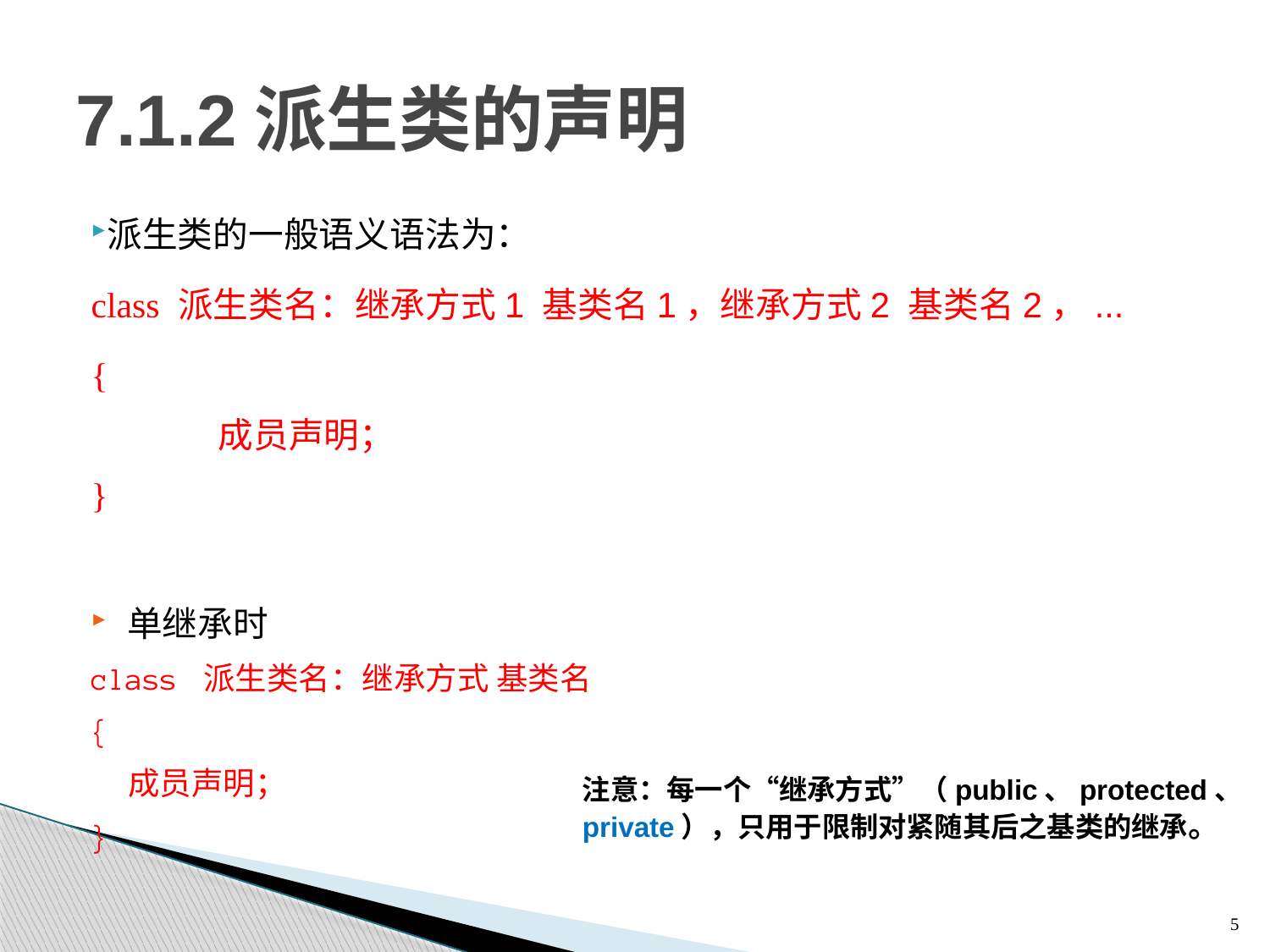

7.1 类的继承与派生 —— 7.1.2 派生类的定义
# 7.1.2派生类的声明
派生类的一般语义语法为：
class 派生类名：继承方式1 基类名1，继承方式2 基类名2，...
{
	成员声明；
}

单继承时
class 派生类名：继承方式 基类名
{
    成员声明；
}

注意：每一个“继承方式”（public、protected、private），只用于限制对紧随其后之基类的继承。
5